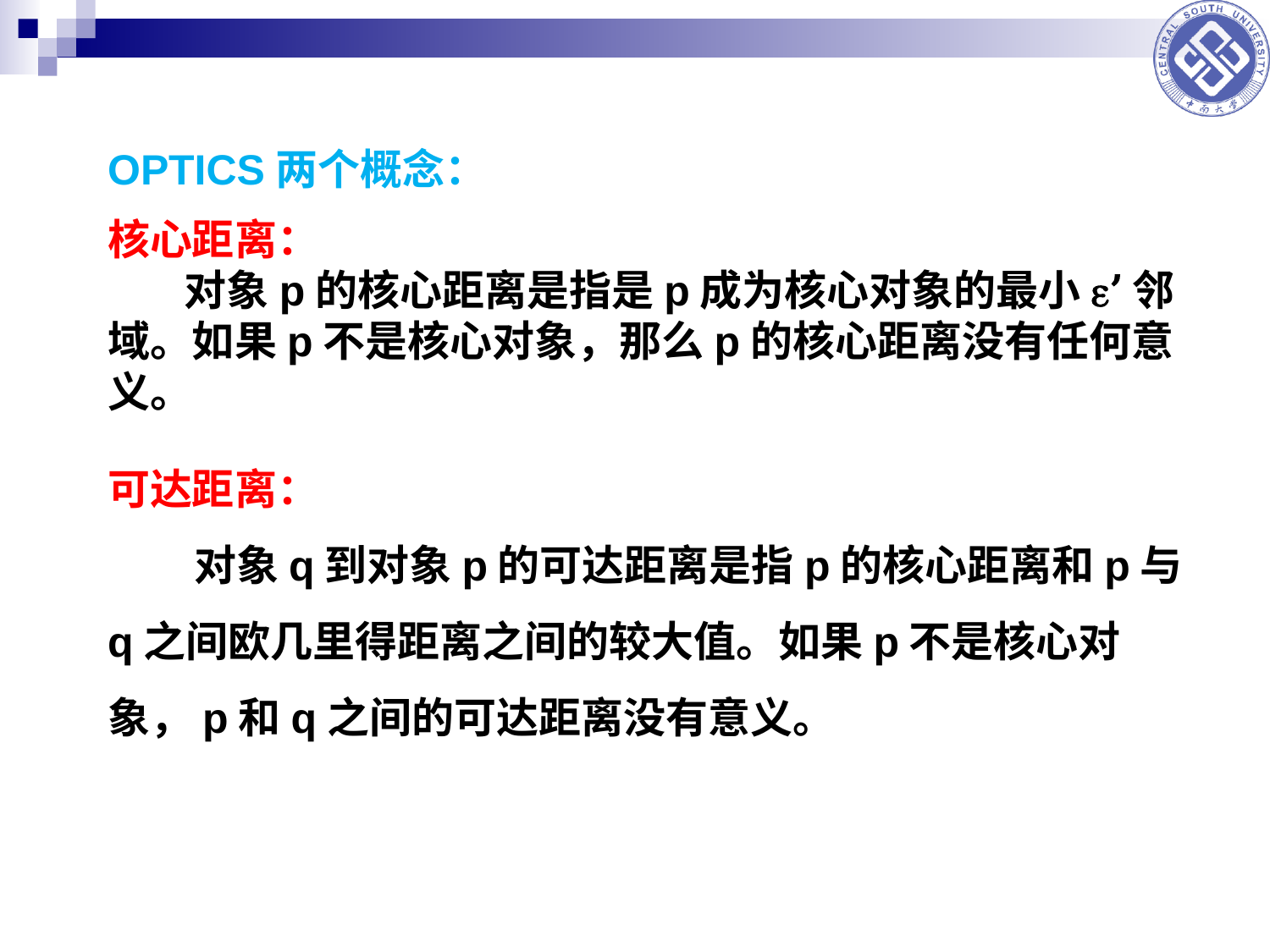

OPTICS两个概念：
核心距离：
       对象p的核心距离是指是p成为核心对象的最小ɛ’邻域。如果p不是核心对象，那么p的核心距离没有任何意义。
可达距离：
        对象q到对象p的可达距离是指p的核心距离和p与q之间欧几里得距离之间的较大值。如果p不是核心对象，p和q之间的可达距离没有意义。